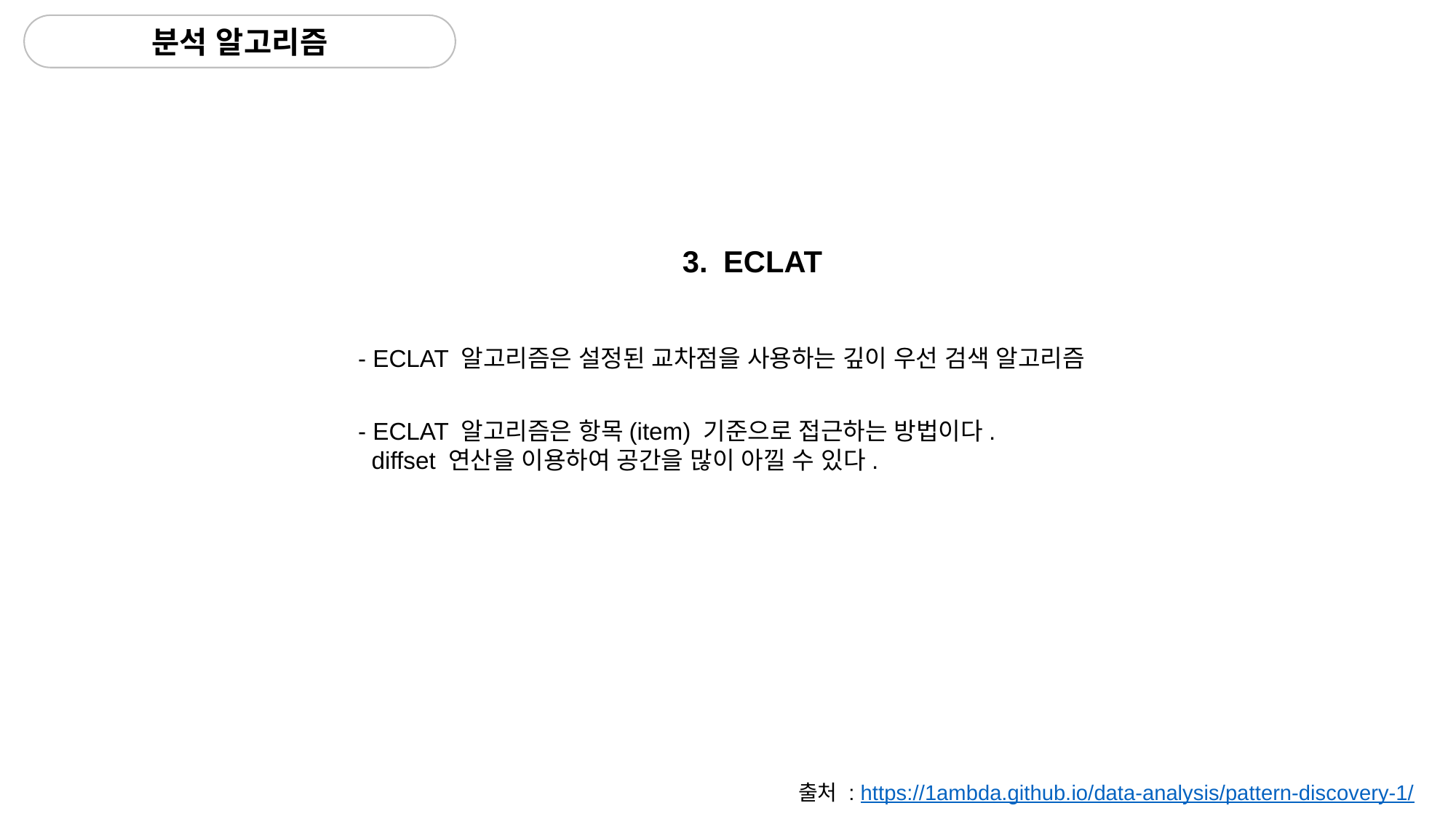

분석 알고리즘
ECLAT
- ECLAT 알고리즘은 설정된 교차점을 사용하는 깊이 우선 검색 알고리즘

- ECLAT 알고리즘은 항목(item) 기준으로 접근하는 방법이다.
  diffset 연산을 이용하여 공간을 많이 아낄 수 있다.
출처 : https://1ambda.github.io/data-analysis/pattern-discovery-1/